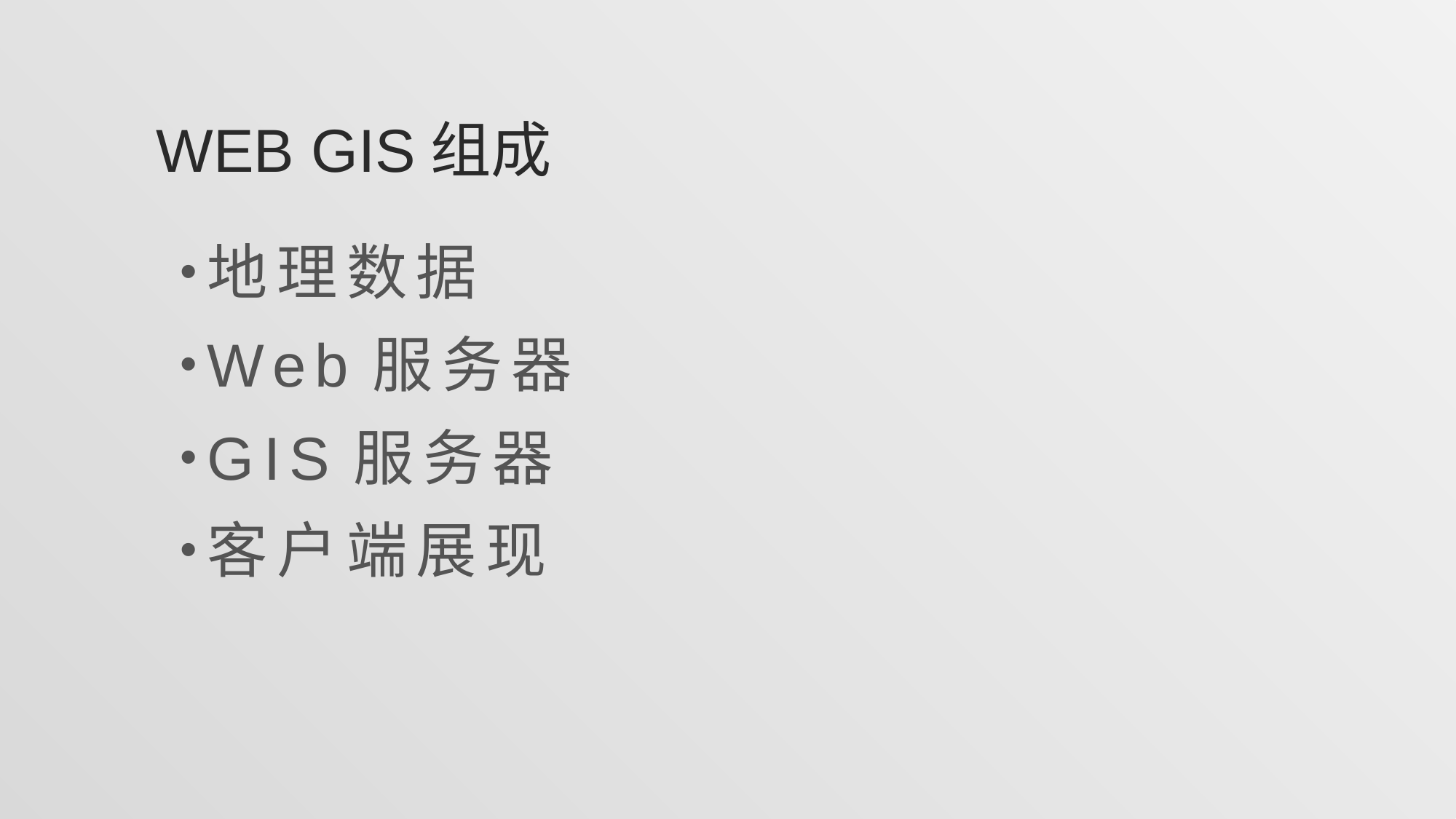

# Web GIS组成
地理数据
Web服务器
GIS服务器
客户端展现